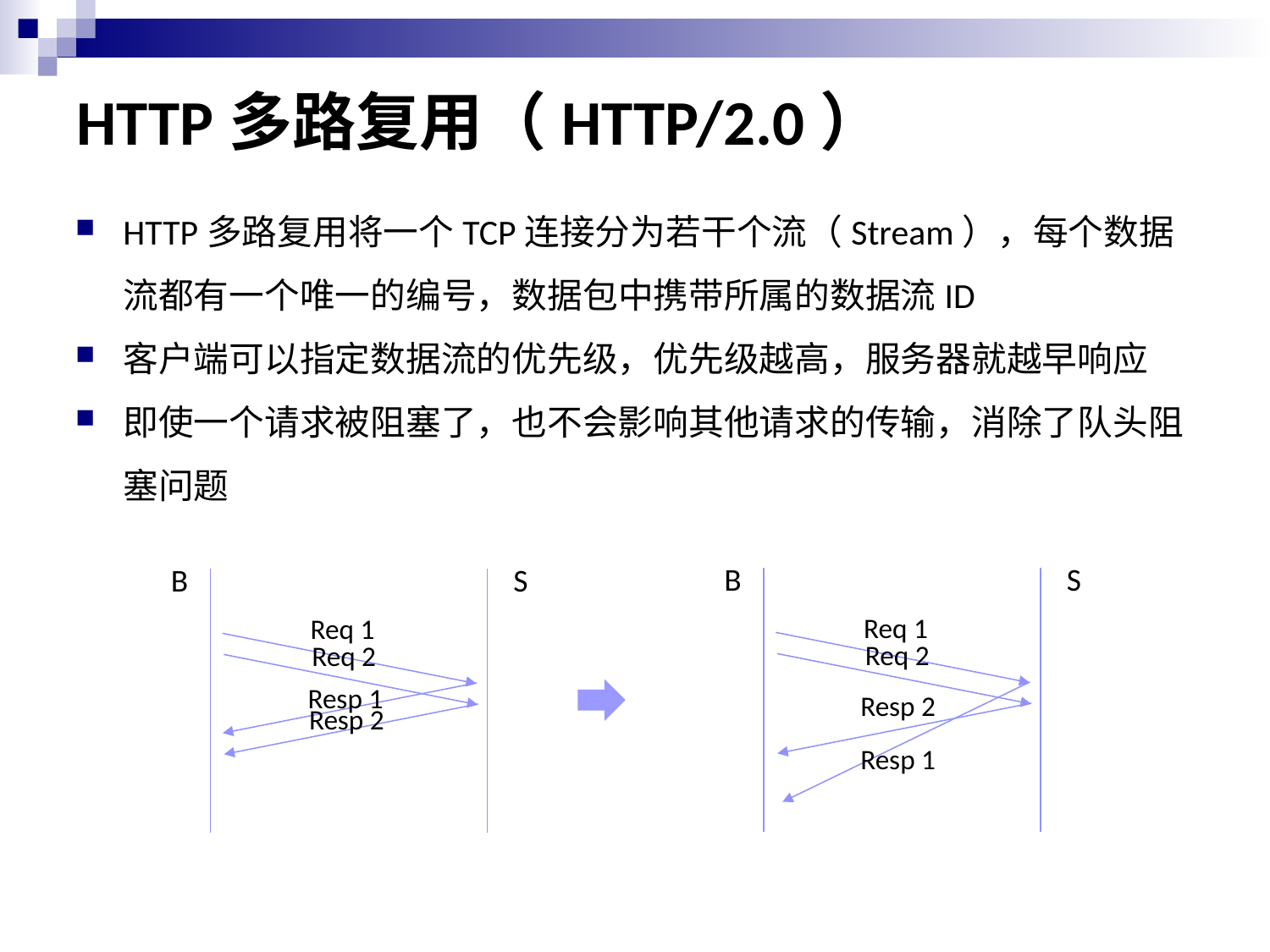

# HTTP多路复用（HTTP/2.0）
HTTP多路复用将一个TCP连接分为若干个流（Stream），每个数据流都有一个唯一的编号，数据包中携带所属的数据流ID
客户端可以指定数据流的优先级，优先级越高，服务器就越早响应
即使一个请求被阻塞了，也不会影响其他请求的传输，消除了队头阻塞问题
B
S
Req 1
Req 2
Resp 2
Resp 1
B
S
Req 1
Req 2
Resp 1
Resp 2